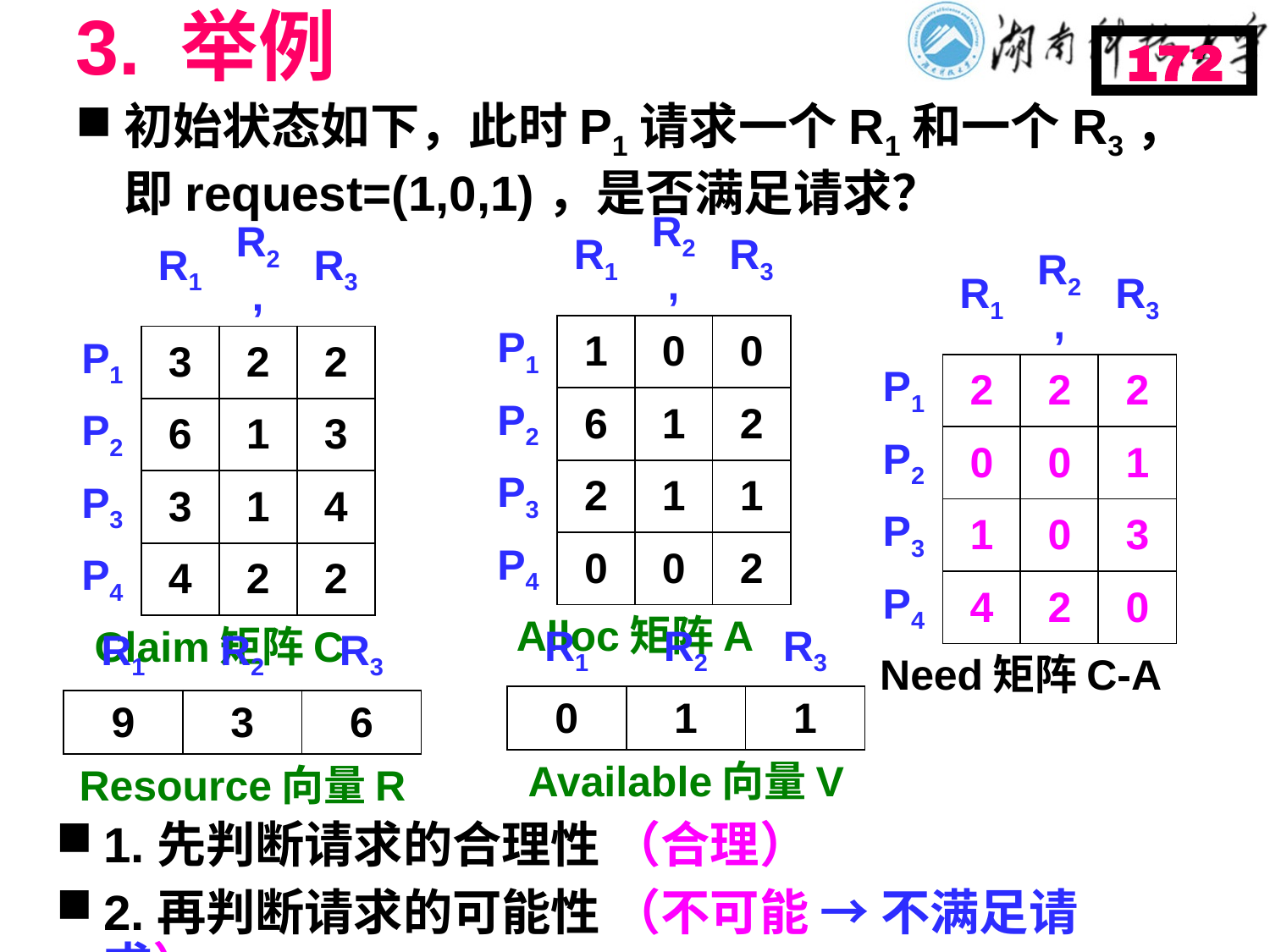

# 3. 举例
172
初始状态如下，此时P1请求一个R1和一个R3，即request=(1,0,1)，是否满足请求？
|  | R1 | R2, | R3 |
| --- | --- | --- | --- |
| P1 | 1 | 0 | 0 |
| P2 | 6 | 1 | 2 |
| P3 | 2 | 1 | 1 |
| P4 | 0 | 0 | 2 |
| Alloc矩阵A |  |  |  |
|  | R1 | R2, | R3 |
| --- | --- | --- | --- |
| P1 | 3 | 2 | 2 |
| P2 | 6 | 1 | 3 |
| P3 | 3 | 1 | 4 |
| P4 | 4 | 2 | 2 |
| Claim矩阵C |  |  |  |
|  | R1 | R2, | R3 |
| --- | --- | --- | --- |
| P1 | 2 | 2 | 2 |
| P2 | 0 | 0 | 1 |
| P3 | 1 | 0 | 3 |
| P4 | 4 | 2 | 0 |
| Need矩阵C-A |  |  |  |

| R1 | R2 | R3 |
| --- | --- | --- |
| 0 | 1 | 1 |
| Available向量V |  |  |
| R1 | R2 | R3 |
| --- | --- | --- |
| 9 | 3 | 6 |
| Resource向量R |  |  |
1.先判断请求的合理性 （合理）
2.再判断请求的可能性 （不可能 → 不满足请求）